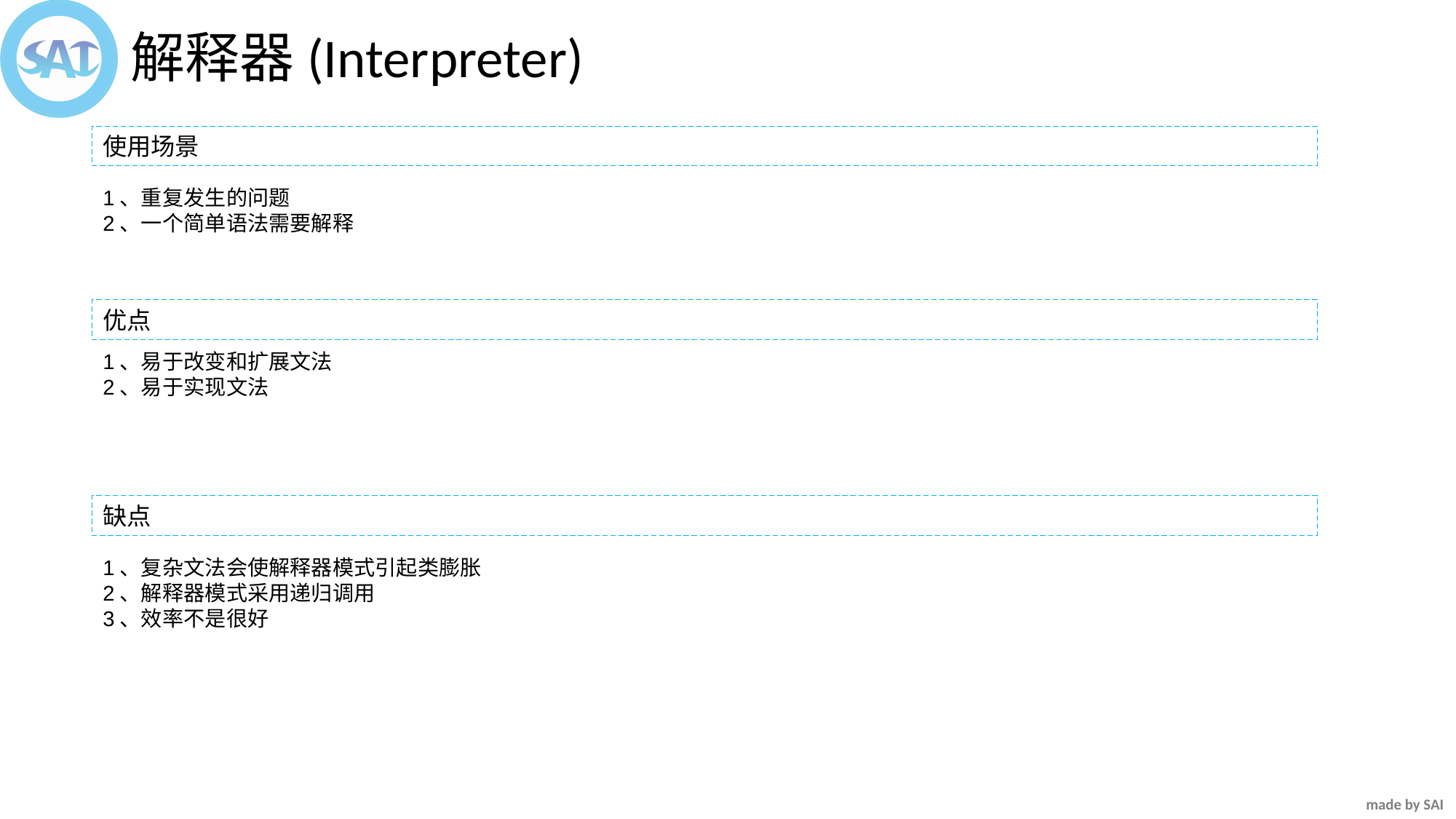

解释器(Interpreter)
使用场景
1、重复发生的问题
2、一个简单语法需要解释
优点
1、易于改变和扩展文法
2、易于实现文法
缺点
1、复杂文法会使解释器模式引起类膨胀
2、解释器模式采用递归调用
3、效率不是很好